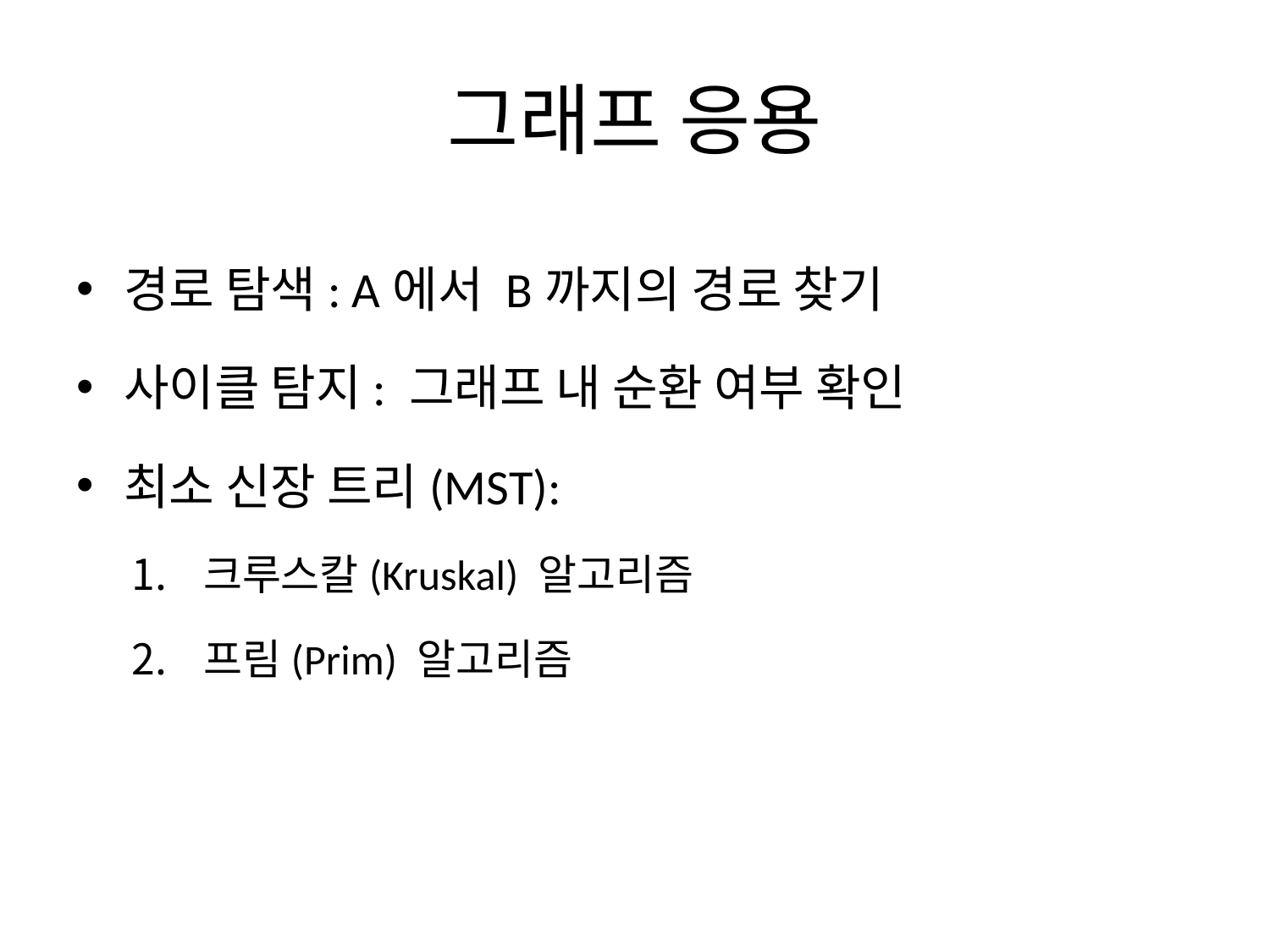

# 그래프 응용
경로 탐색: A에서 B까지의 경로 찾기
사이클 탐지: 그래프 내 순환 여부 확인
최소 신장 트리(MST):
크루스칼(Kruskal) 알고리즘
프림(Prim) 알고리즘